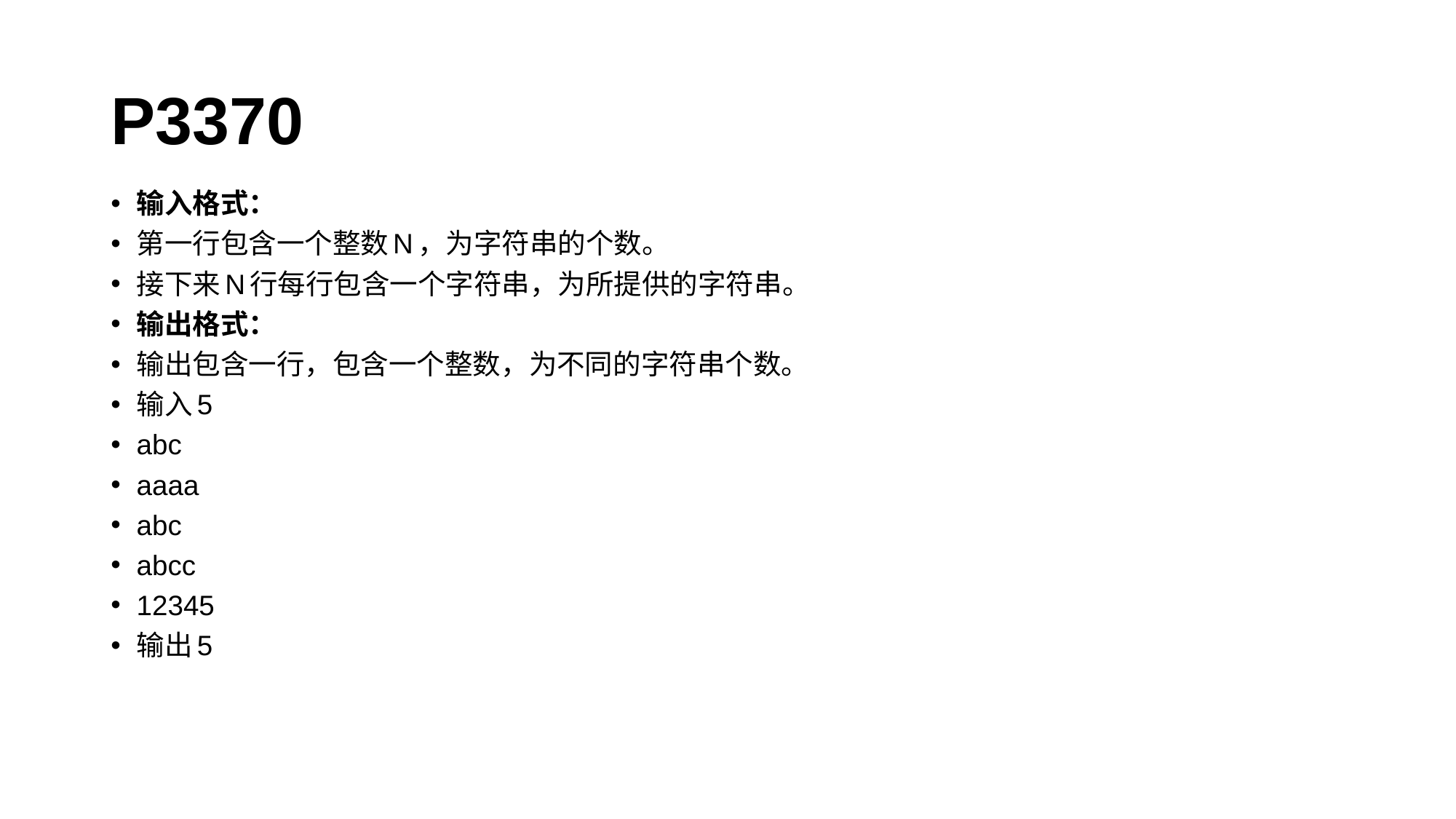

# P3370
输入格式：
第一行包含一个整数N，为字符串的个数。
接下来N行每行包含一个字符串，为所提供的字符串。
输出格式：
输出包含一行，包含一个整数，为不同的字符串个数。
输入5
abc
aaaa
abc
abcc
12345
输出5